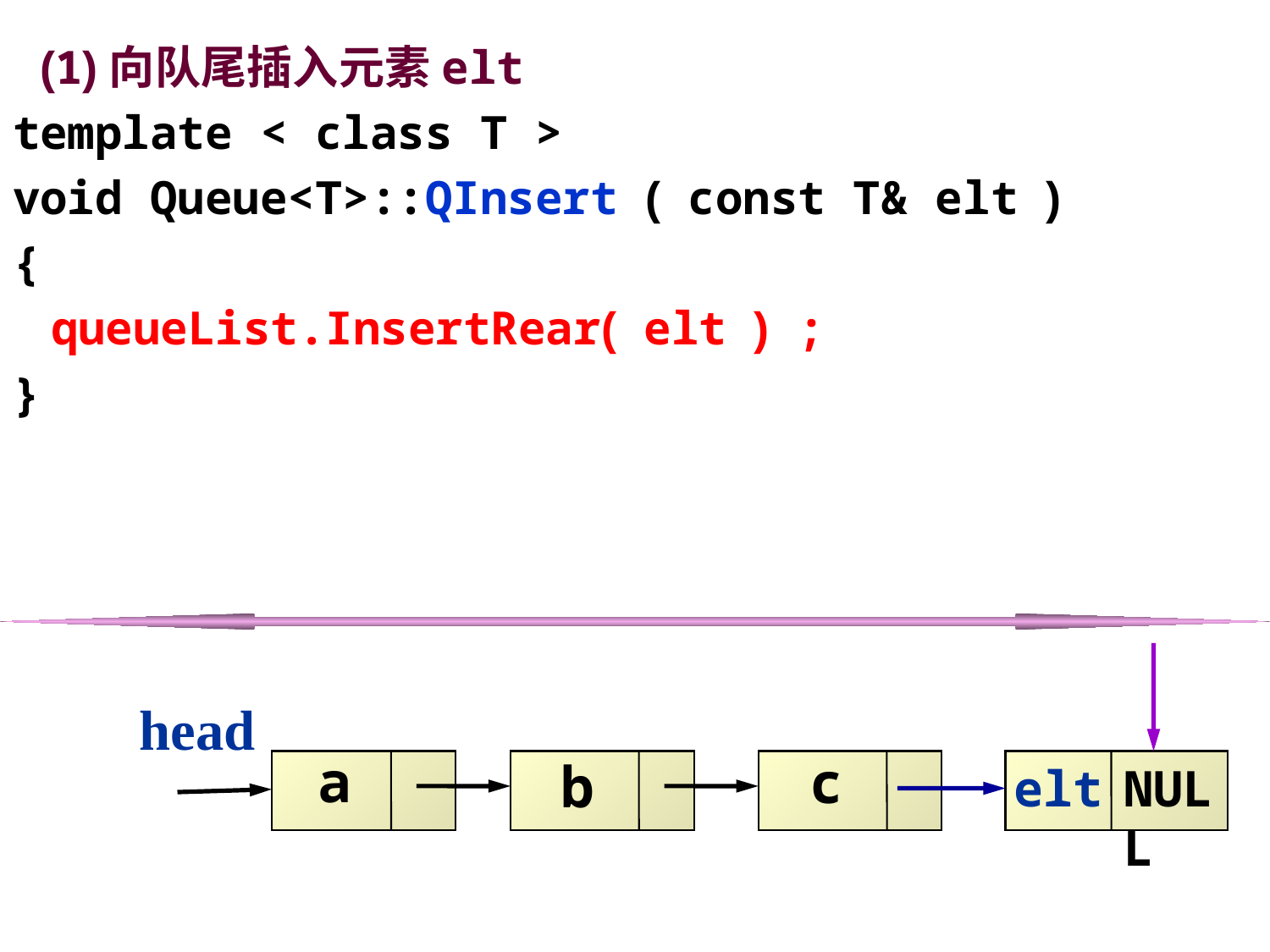

(1)向队尾插入元素elt
template < class T >
void Queue<T>::QInsert ( const T& elt )
{
	queueList.InsertRear( elt ) ;
}

elt

NULL
head
a
c

b